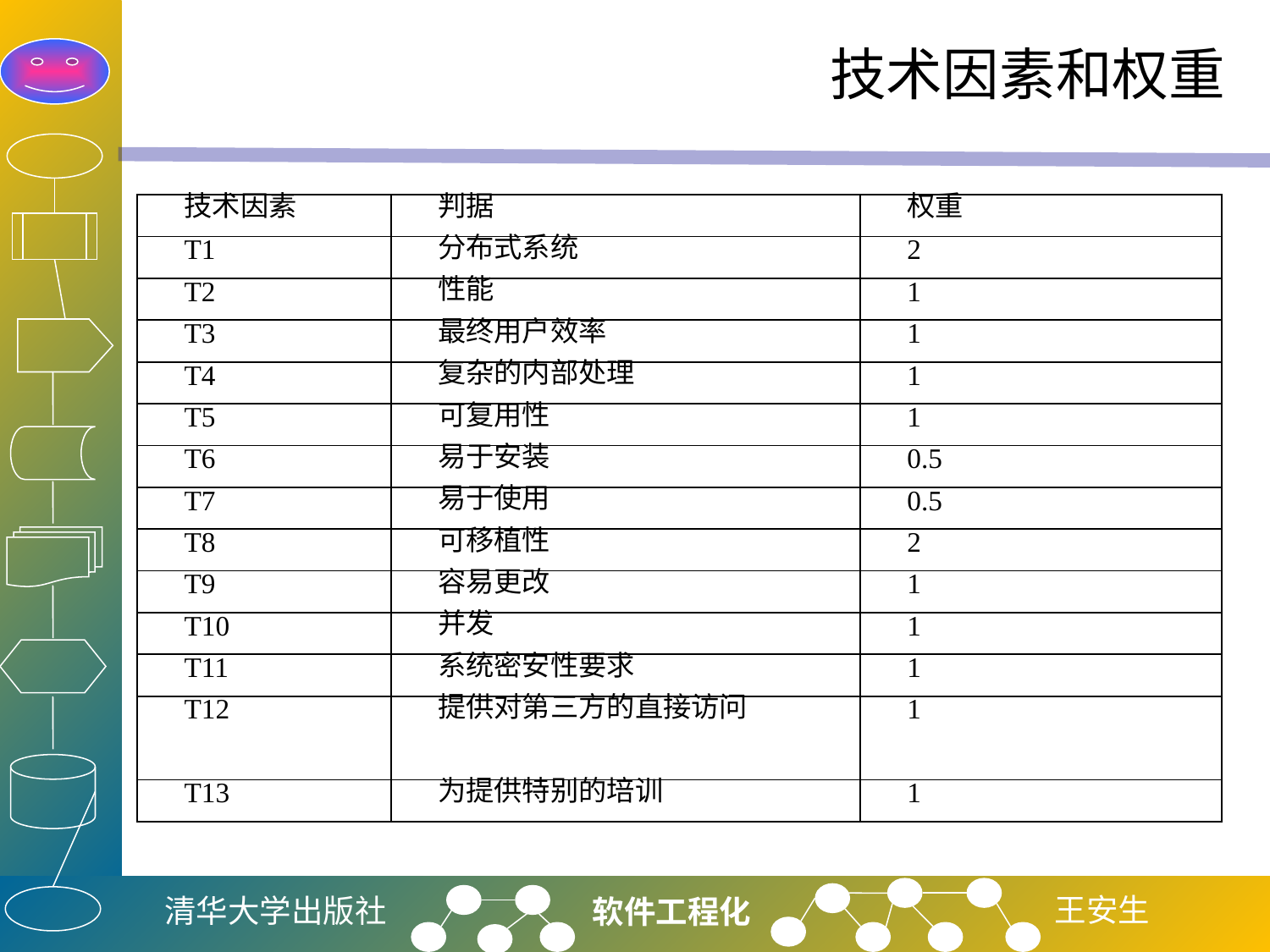

# 技术因素和权重
| 技术因素 | 判据 | 权重 |
| --- | --- | --- |
| T1 | 分布式系统 | 2 |
| T2 | 性能 | 1 |
| T3 | 最终用户效率 | 1 |
| T4 | 复杂的内部处理 | 1 |
| T5 | 可复用性 | 1 |
| T6 | 易于安装 | 0.5 |
| T7 | 易于使用 | 0.5 |
| T8 | 可移植性 | 2 |
| T9 | 容易更改 | 1 |
| T10 | 并发 | 1 |
| T11 | 系统密安性要求 | 1 |
| T12 | 提供对第三方的直接访问 | 1 |
| T13 | 为提供特别的培训 | 1 |